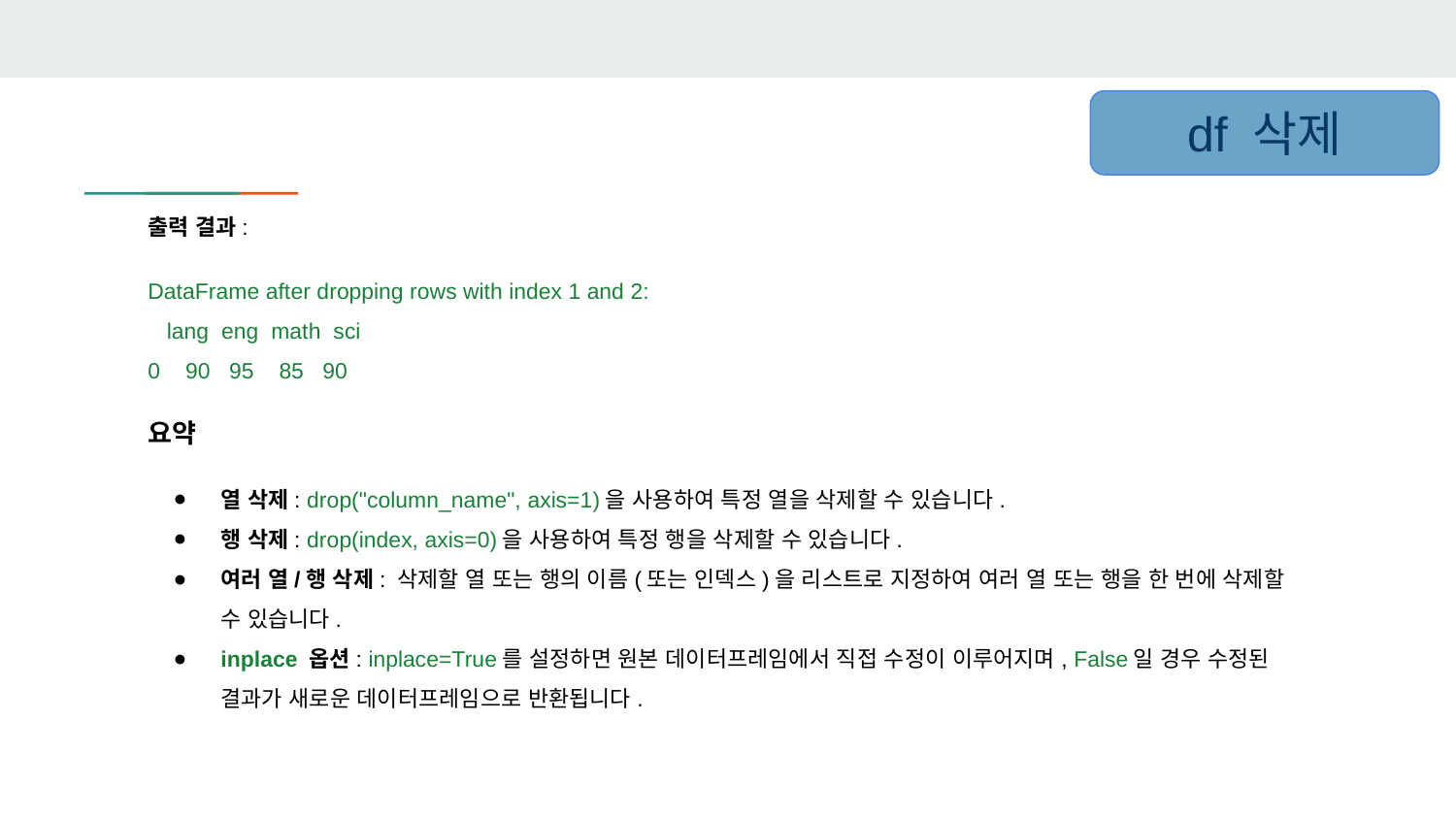

df 삭제
출력 결과:
DataFrame after dropping rows with index 1 and 2:
   lang  eng  math  sci
0    90   95    85   90
요약
열 삭제: drop("column_name", axis=1)을 사용하여 특정 열을 삭제할 수 있습니다.
행 삭제: drop(index, axis=0)을 사용하여 특정 행을 삭제할 수 있습니다.
여러 열/행 삭제: 삭제할 열 또는 행의 이름(또는 인덱스)을 리스트로 지정하여 여러 열 또는 행을 한 번에 삭제할 수 있습니다.
inplace 옵션: inplace=True를 설정하면 원본 데이터프레임에서 직접 수정이 이루어지며, False일 경우 수정된 결과가 새로운 데이터프레임으로 반환됩니다.